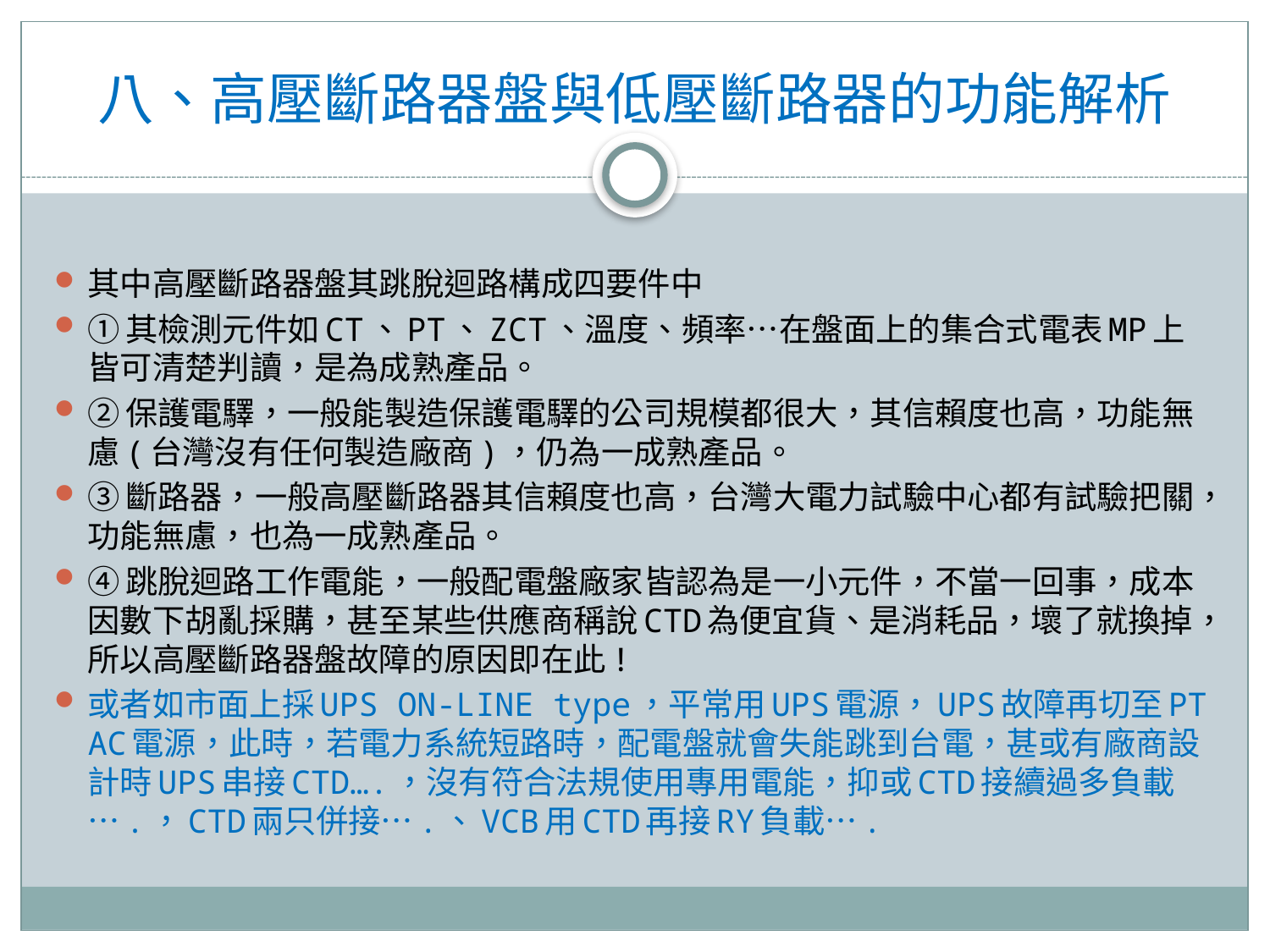

# 八、高壓斷路器盤與低壓斷路器的功能解析

其中高壓斷路器盤其跳脫迴路構成四要件中
①其檢測元件如CT、PT、ZCT、溫度、頻率…在盤面上的集合式電表MP上皆可清楚判讀，是為成熟產品。
②保護電驛，一般能製造保護電驛的公司規模都很大，其信賴度也高，功能無慮(台灣沒有任何製造廠商)，仍為一成熟產品。
③斷路器，一般高壓斷路器其信賴度也高，台灣大電力試驗中心都有試驗把關，功能無慮，也為一成熟產品。
④跳脫迴路工作電能，一般配電盤廠家皆認為是一小元件，不當一回事，成本因數下胡亂採購，甚至某些供應商稱說CTD為便宜貨、是消耗品，壞了就換掉，所以高壓斷路器盤故障的原因即在此!
或者如市面上採UPS ON-LINE type，平常用UPS電源，UPS故障再切至PT AC電源，此時，若電力系統短路時，配電盤就會失能跳到台電，甚或有廠商設計時UPS串接CTD….，沒有符合法規使用專用電能，抑或CTD接續過多負載….，CTD兩只併接….、VCB用CTD再接RY負載….